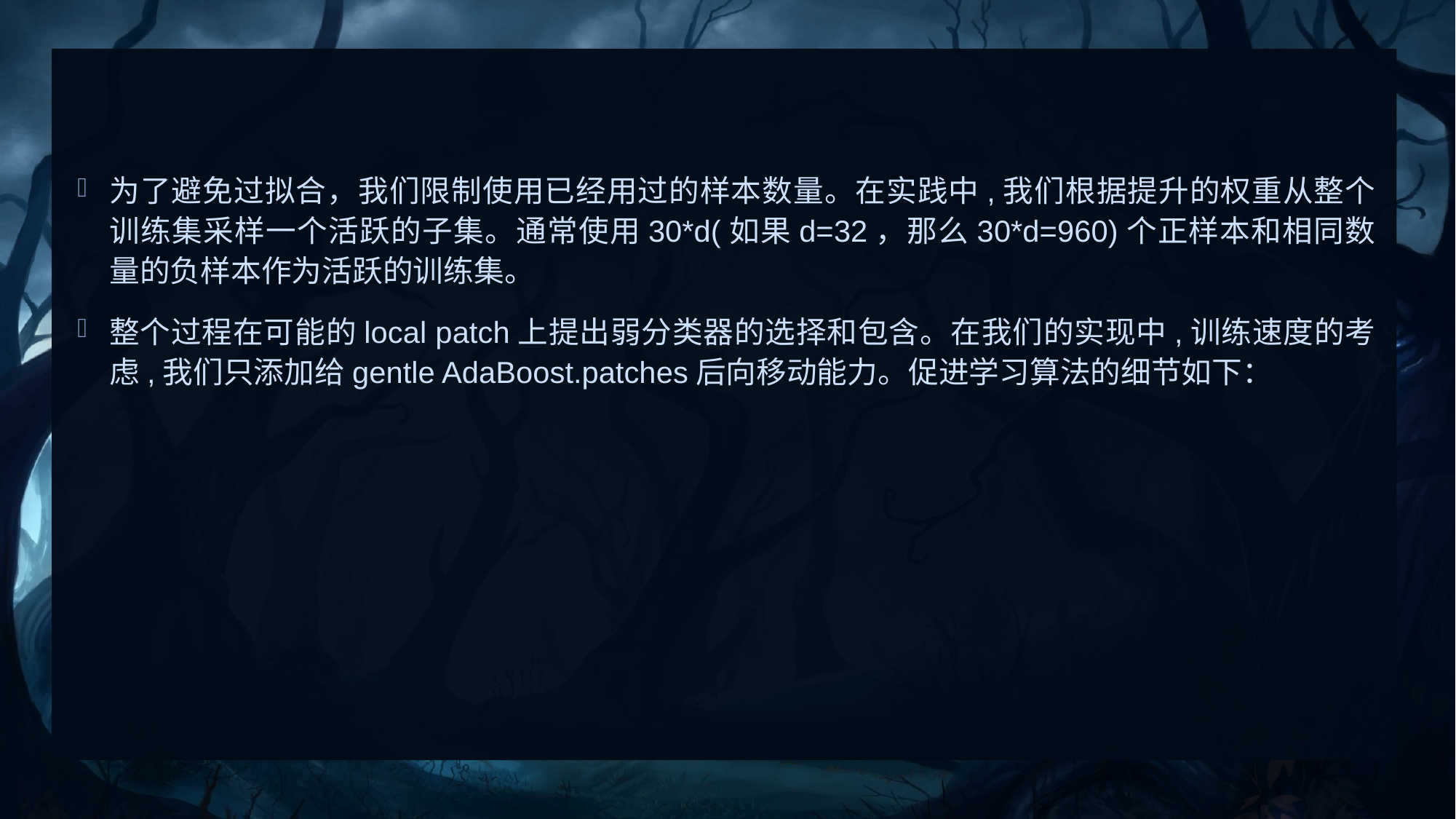

#
为了避免过拟合，我们限制使用已经用过的样本数量。在实践中,我们根据提升的权重从整个训练集采样一个活跃的子集。通常使用30*d(如果d=32，那么30*d=960)个正样本和相同数量的负样本作为活跃的训练集。
整个过程在可能的local patch上提出弱分类器的选择和包含。在我们的实现中,训练速度的考虑,我们只添加给gentle AdaBoost.patches后向移动能力。促进学习算法的细节如下：